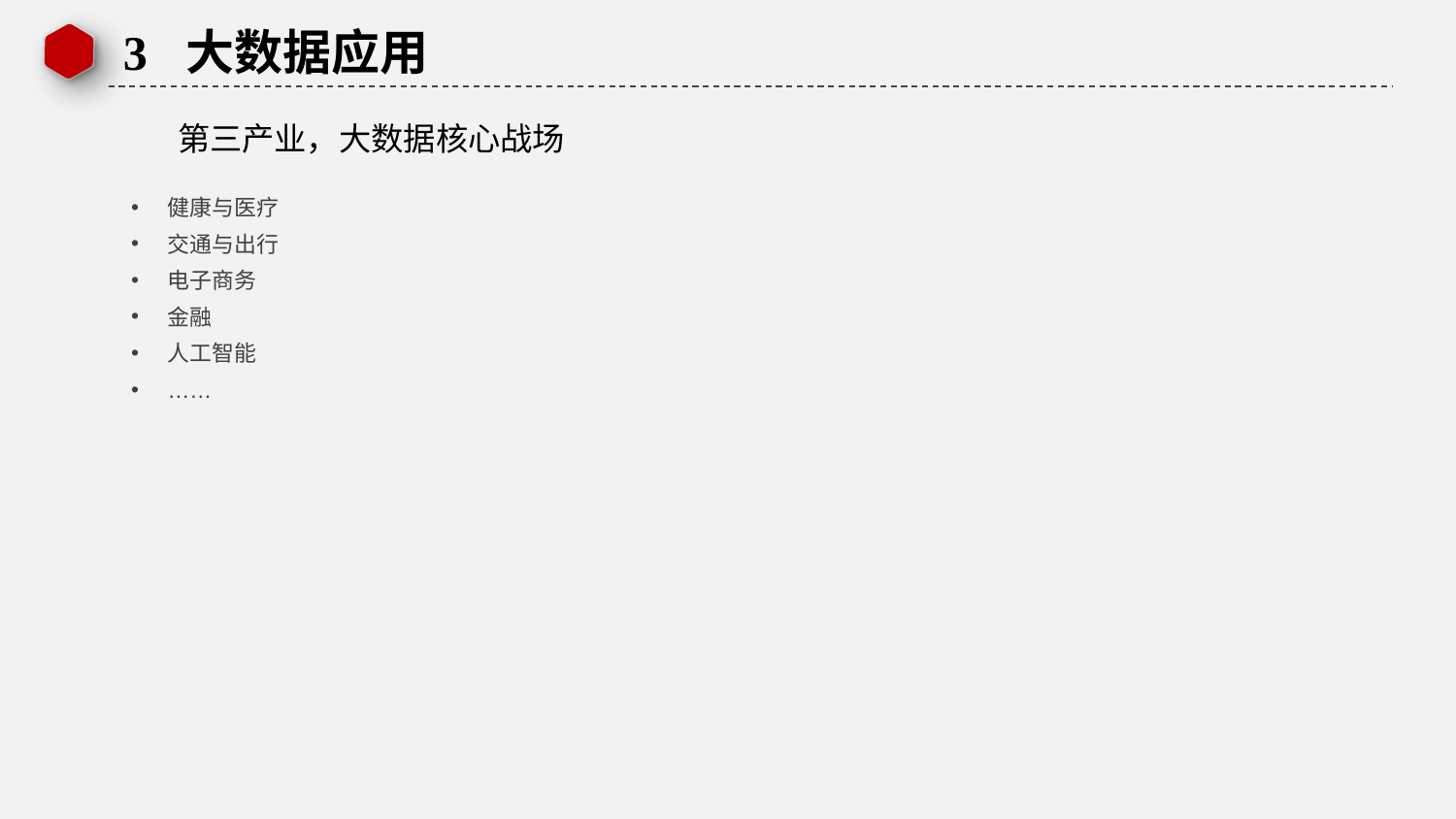

3  大数据应用
        第三产业，大数据核心战场
健康与医疗
交通与出行
电子商务
金融
人工智能
……